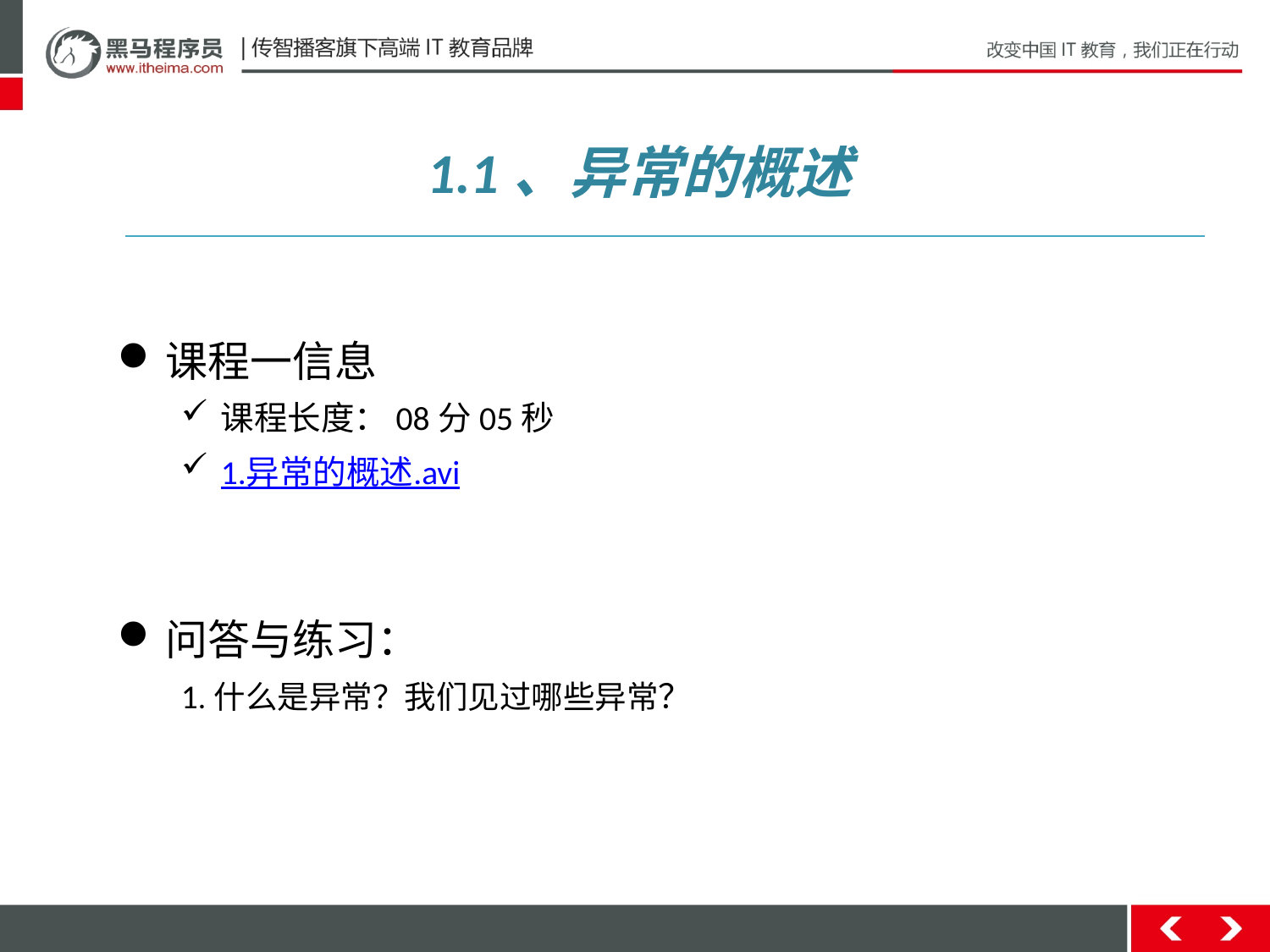

1.1、异常的概述

课程一信息
课程长度：08分05秒
1.异常的概述.avi

问答与练习：
1.什么是异常？我们见过哪些异常？